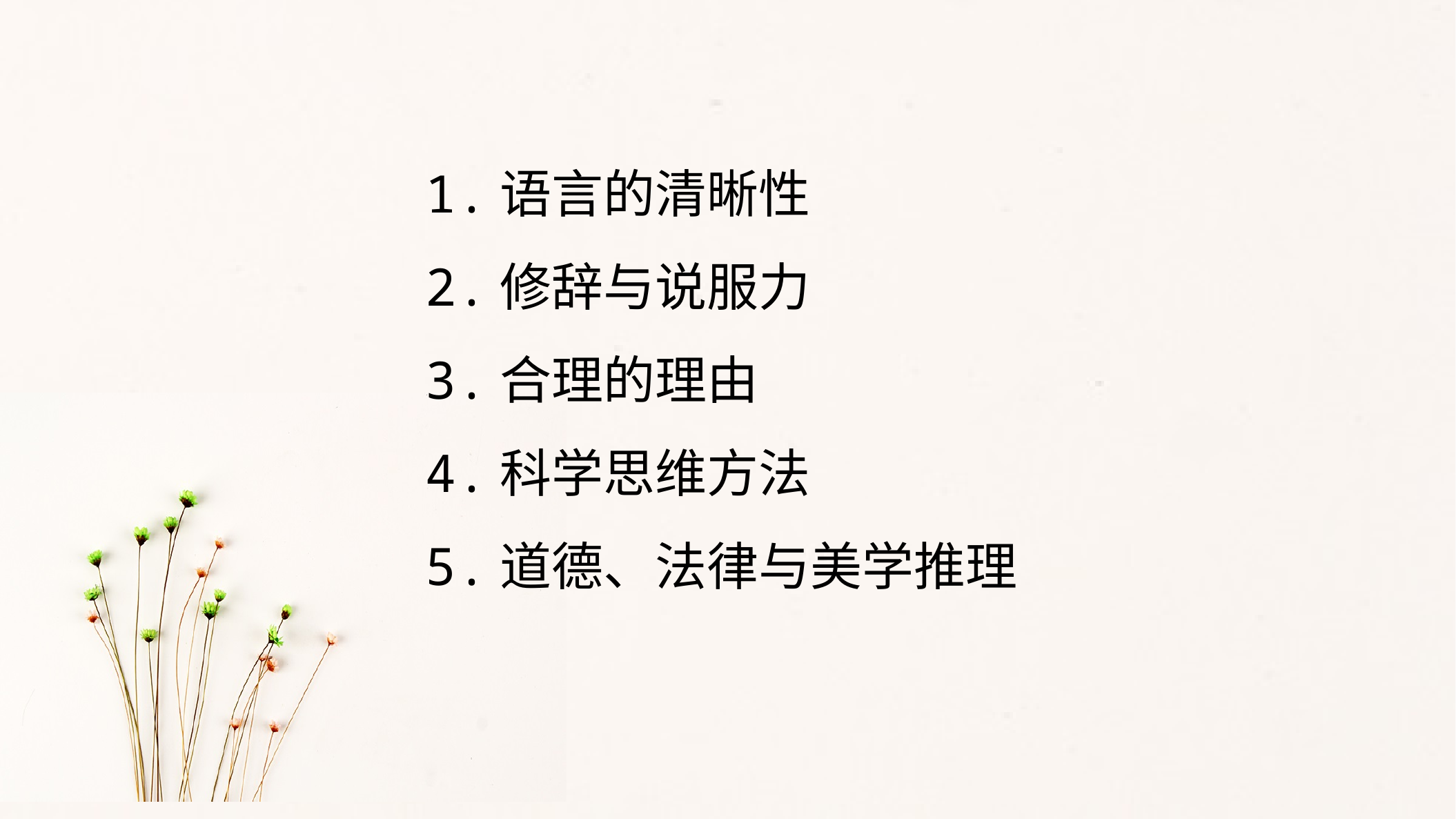

1.语言的清晰性
2.修辞与说服力
3.合理的理由
4.科学思维方法
5.道德、法律与美学推理